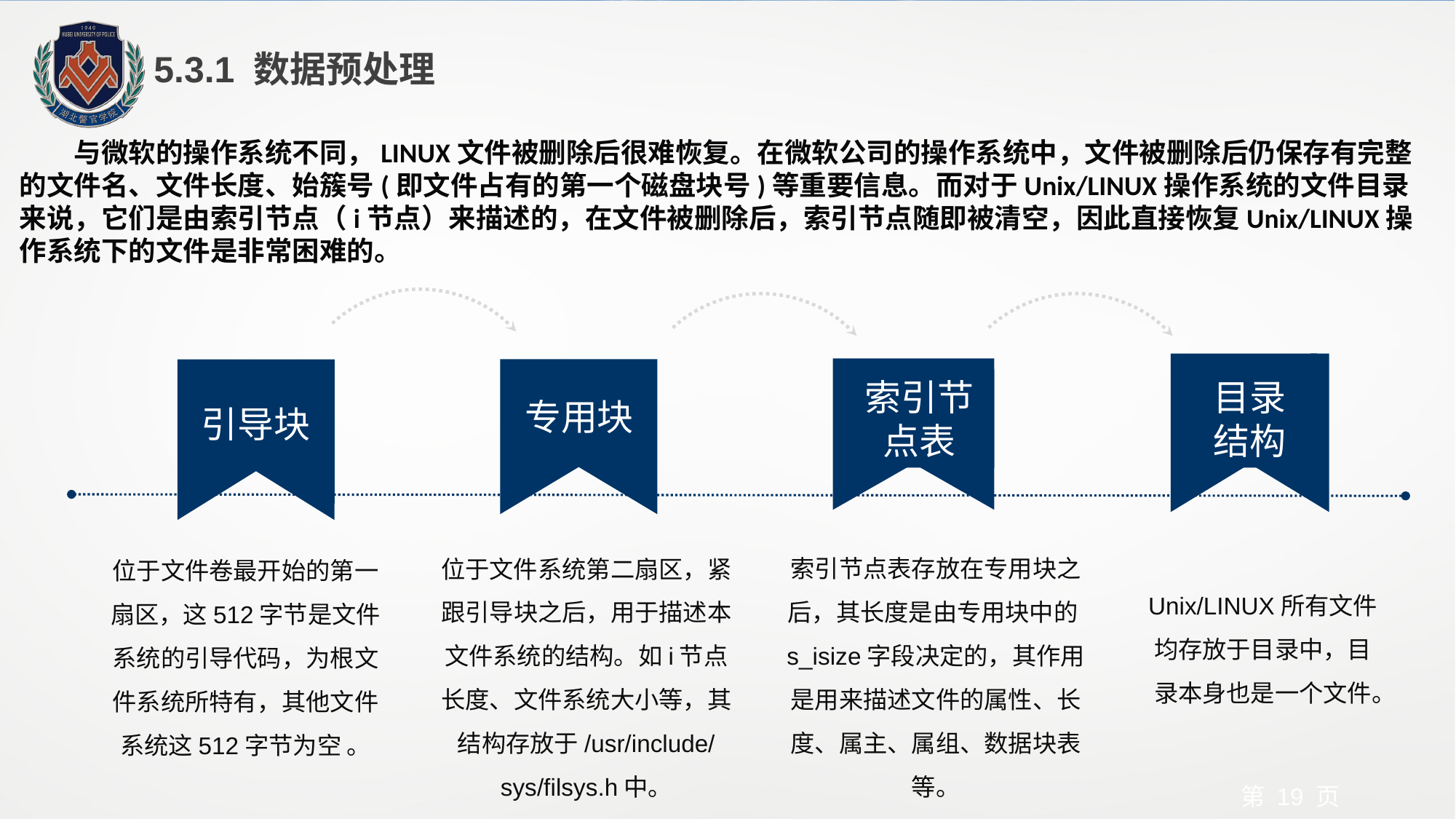

5.3.1 数据预处理
　　与微软的操作系统不同，LINUX文件被删除后很难恢复。在微软公司的操作系统中，文件被删除后仍保存有完整的文件名、文件长度、始簇号(即文件占有的第一个磁盘块号)等重要信息。而对于Unix/LINUX操作系统的文件目录来说，它们是由索引节点（i节点）来描述的，在文件被删除后，索引节点随即被清空，因此直接恢复Unix/LINUX操作系统下的文件是非常困难的。

目录结构

索引节点表

专用块

引导块
索引节点表存放在专用块之后，其长度是由专用块中的s_isize字段决定的，其作用是用来描述文件的属性、长度、属主、属组、数据块表等。
位于文件系统第二扇区，紧跟引导块之后，用于描述本文件系统的结构。如i节点长度、文件系统大小等，其结构存放于/usr/include/sys/filsys.h中。
位于文件卷最开始的第一扇区，这512字节是文件系统的引导代码，为根文件系统所特有，其他文件系统这512字节为空 。
Unix/LINUX所有文件均存放于目录中，目录本身也是一个文件。